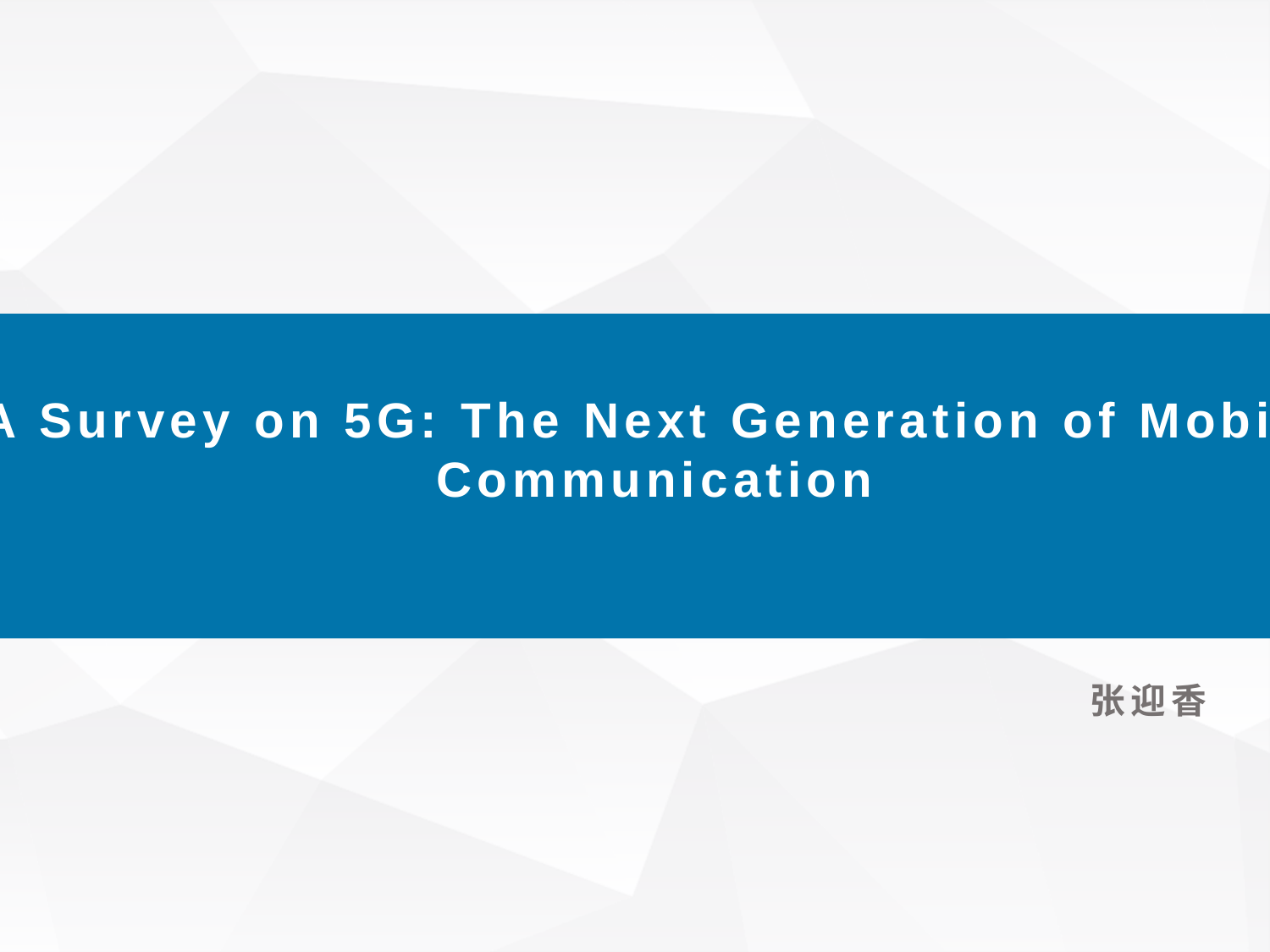

我们毕业啦
其实是答辩的标题地方
A Survey on 5G: The Next Generation of Mobile Communication
张迎香